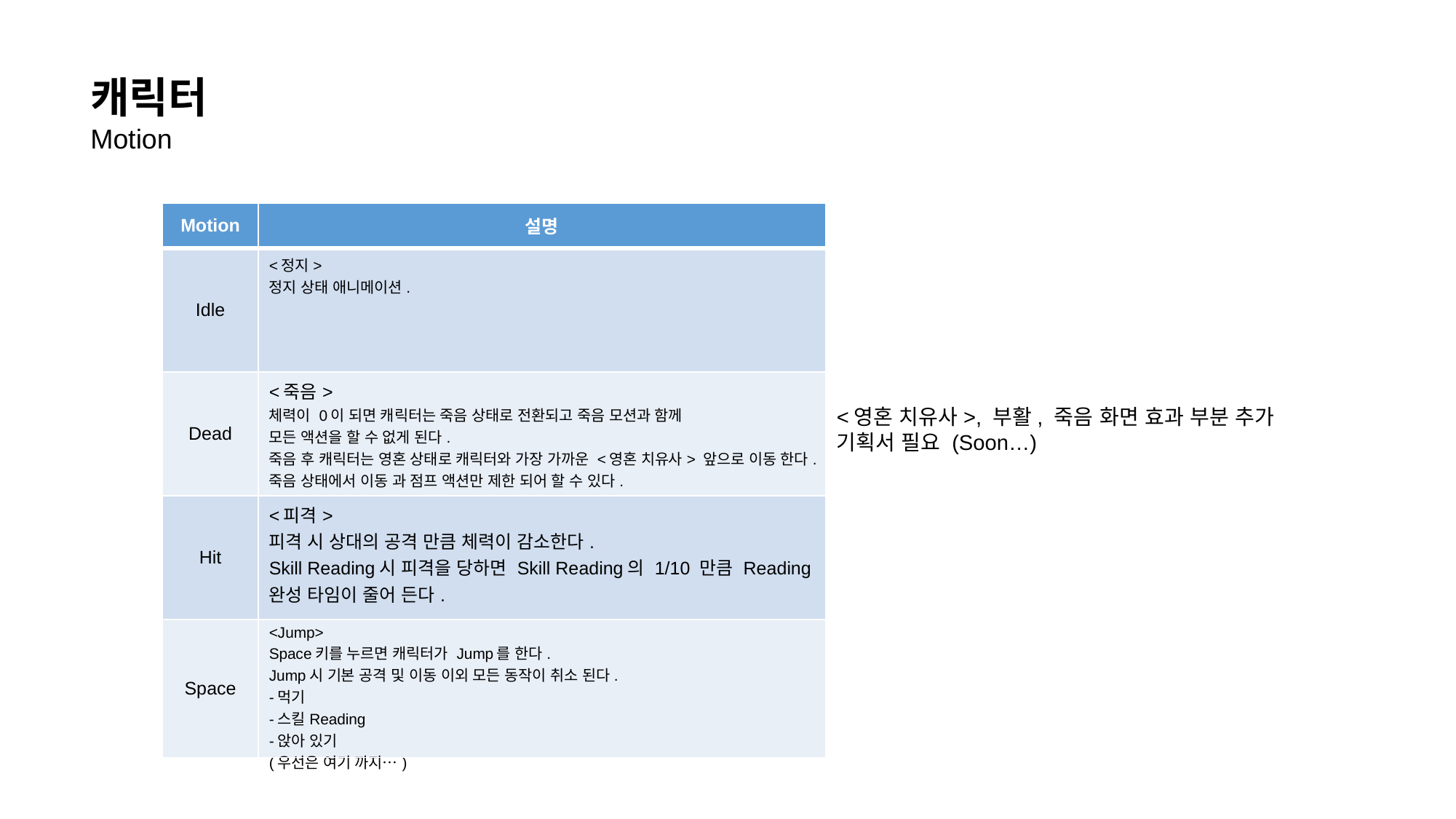

캐릭터
Motion
| Motion | 설명 |
| --- | --- |
| Idle | <정지> 정지 상태 애니메이션. |
| Dead | <죽음> 체력이 0이 되면 캐릭터는 죽음 상태로 전환되고 죽음 모션과 함께 모든 액션을 할 수 없게 된다. 죽음 후 캐릭터는 영혼 상태로 캐릭터와 가장 가까운 <영혼 치유사> 앞으로 이동 한다. 죽음 상태에서 이동 과 점프 액션만 제한 되어 할 수 있다. |
| Hit | <피격> 피격 시 상대의 공격 만큼 체력이 감소한다. Skill Reading시 피격을 당하면 Skill Reading의 1/10 만큼 Reading 완성 타임이 줄어 든다. |
| Space | <Jump> Space키를 누르면 캐릭터가 Jump를 한다. Jump시 기본 공격 및 이동 이외 모든 동작이 취소 된다. -먹기 -스킬Reading -앉아 있기 (우선은 여기 까지…) |
<영혼 치유사>, 부활, 죽음 화면 효과 부분 추가 기획서 필요 (Soon…)